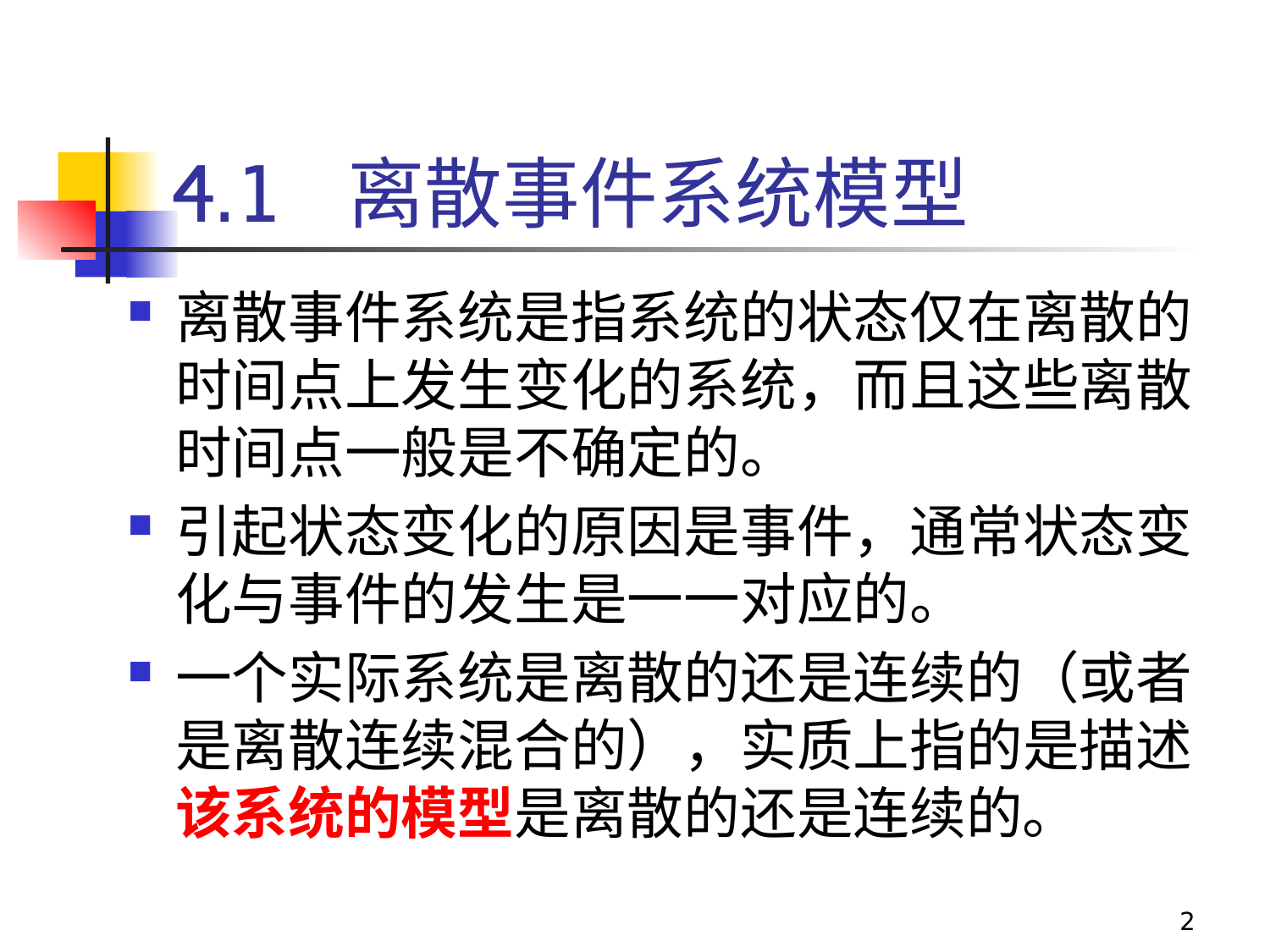

# 4.1  离散事件系统模型
离散事件系统是指系统的状态仅在离散的时间点上发生变化的系统，而且这些离散时间点一般是不确定的。
引起状态变化的原因是事件，通常状态变化与事件的发生是一一对应的。
一个实际系统是离散的还是连续的（或者是离散连续混合的），实质上指的是描述该系统的模型是离散的还是连续的。
2